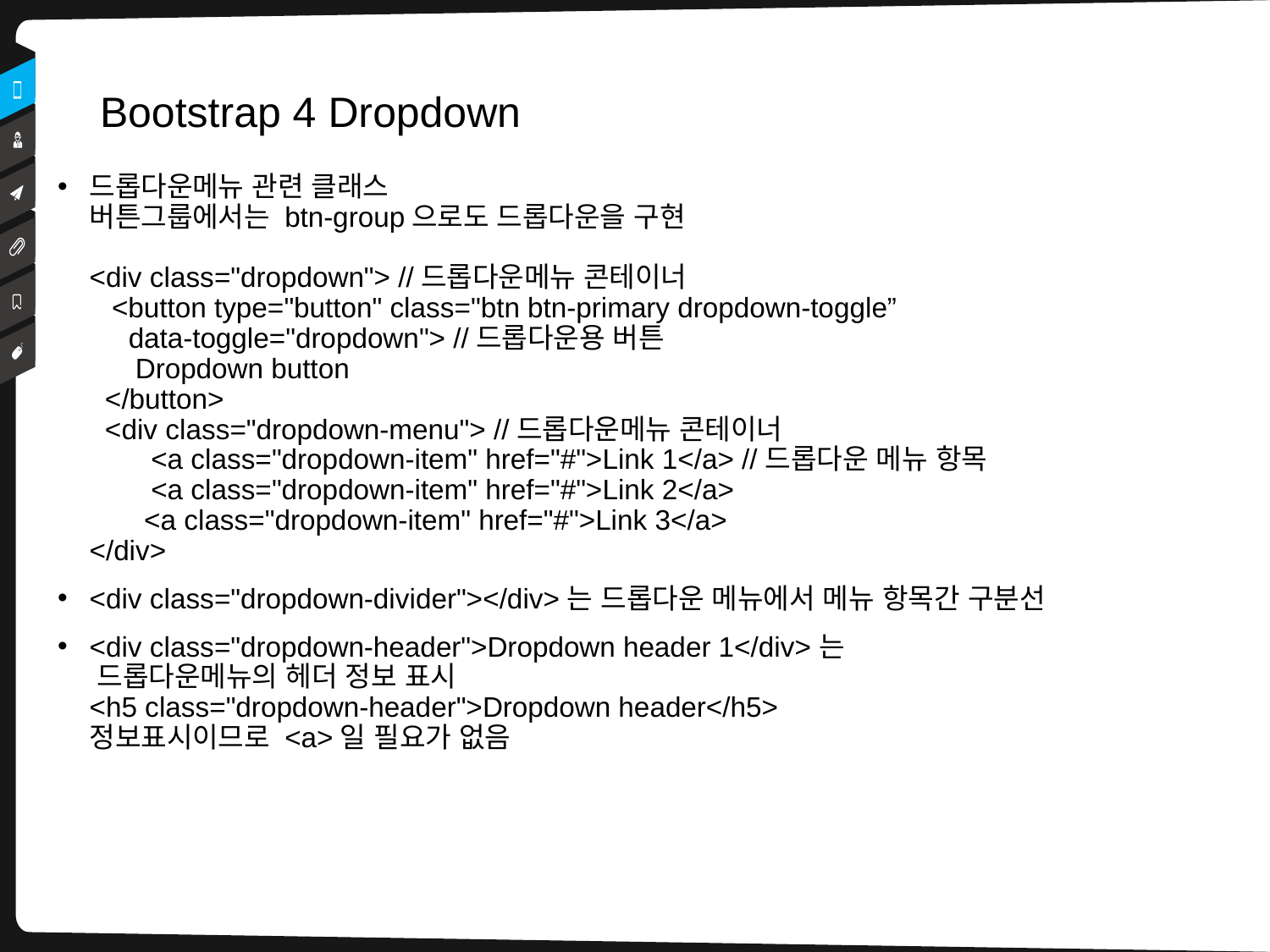

# Bootstrap 4 Dropdown
드롭다운메뉴 관련 클래스
버튼그룹에서는 btn-group으로도 드롭다운을 구현
<div class="dropdown"> //드롭다운메뉴 콘테이너
  <button type="button" class="btn btn-primary dropdown-toggle”
     data-toggle="dropdown"> //드롭다운용 버튼
     Dropdown button
  </button>
  <div class="dropdown-menu"> //드롭다운메뉴 콘테이너
       <a class="dropdown-item" href="#">Link 1</a> //드롭다운 메뉴 항목
       <a class="dropdown-item" href="#">Link 2</a>
       <a class="dropdown-item" href="#">Link 3</a>
</div>
<div class="dropdown-divider"></div>는 드롭다운 메뉴에서 메뉴 항목간 구분선
<div class="dropdown-header">Dropdown header 1</div>는
 드롭다운메뉴의 헤더 정보 표시
<h5 class="dropdown-header">Dropdown header</h5>
정보표시이므로 <a>일 필요가 없음